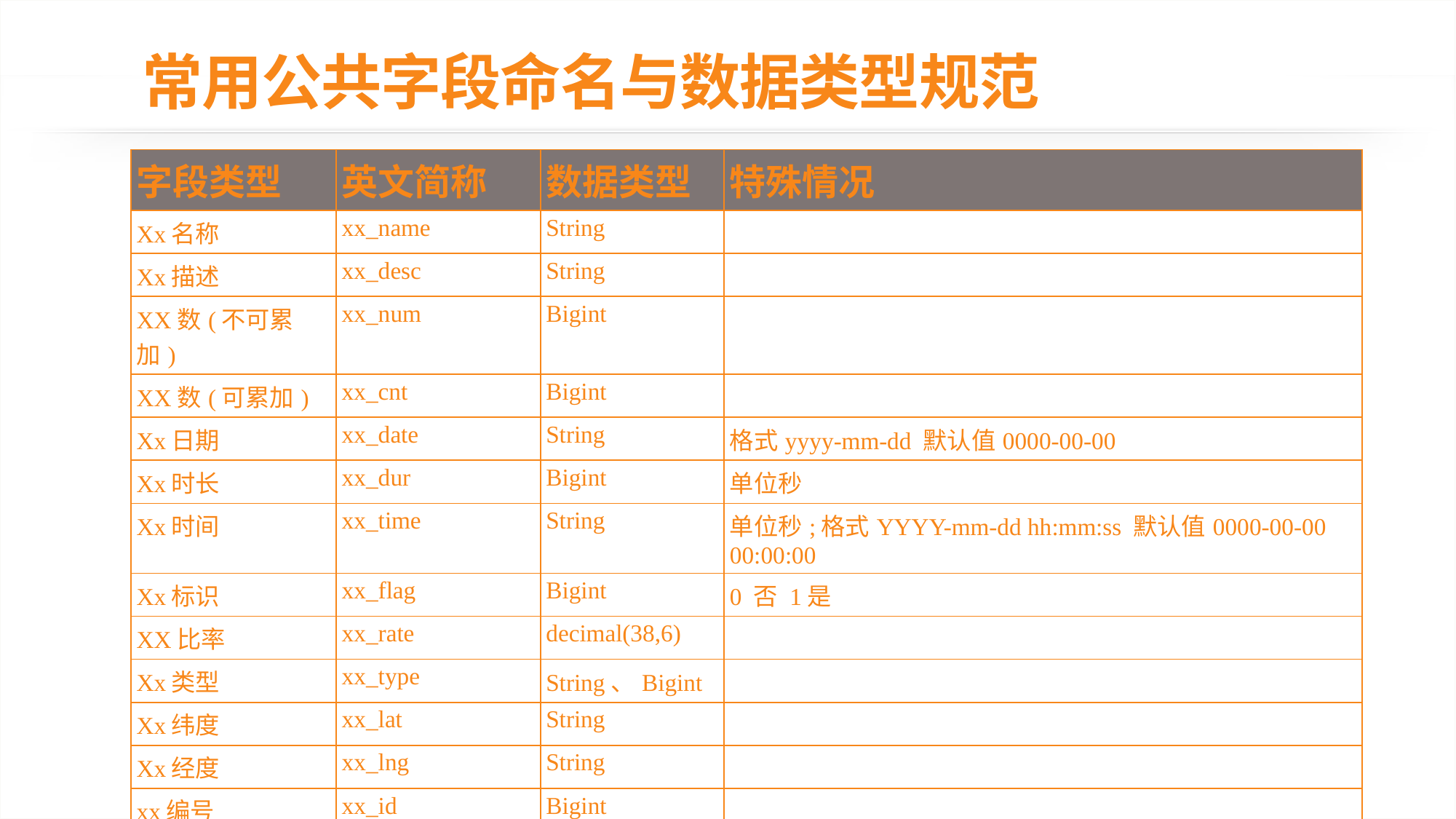

# 常用公共字段命名与数据类型规范
| 字段类型 | 英文简称 | 数据类型 | 特殊情况 |
| --- | --- | --- | --- |
| Xx名称 | xx\_name | String |  |
| Xx描述 | xx\_desc | String |  |
| XX数(不可累加) | xx\_num | Bigint |  |
| XX数(可累加) | xx\_cnt | Bigint |  |
| Xx日期 | xx\_date | String | 格式yyyy-mm-dd 默认值0000-00-00 |
| Xx时长 | xx\_dur | Bigint | 单位秒 |
| Xx时间 | xx\_time | String | 单位秒;格式YYYY-mm-dd hh:mm:ss 默认值0000-00-00 00:00:00 |
| Xx标识 | xx\_flag | Bigint | 0 否 1是 |
| XX比率 | xx\_rate | decimal(38,6) |  |
| Xx类型 | xx\_type | String、Bigint |  |
| Xx纬度 | xx\_lat | String |  |
| Xx经度 | xx\_lng | String |  |
| xx编号 | xx\_id | Bigint |  |
| Xx距离 | xx\_dis | decimal(38,6) | 单位米 |
| Xx金额 | xx\_amt | Bigint | 单位分 |